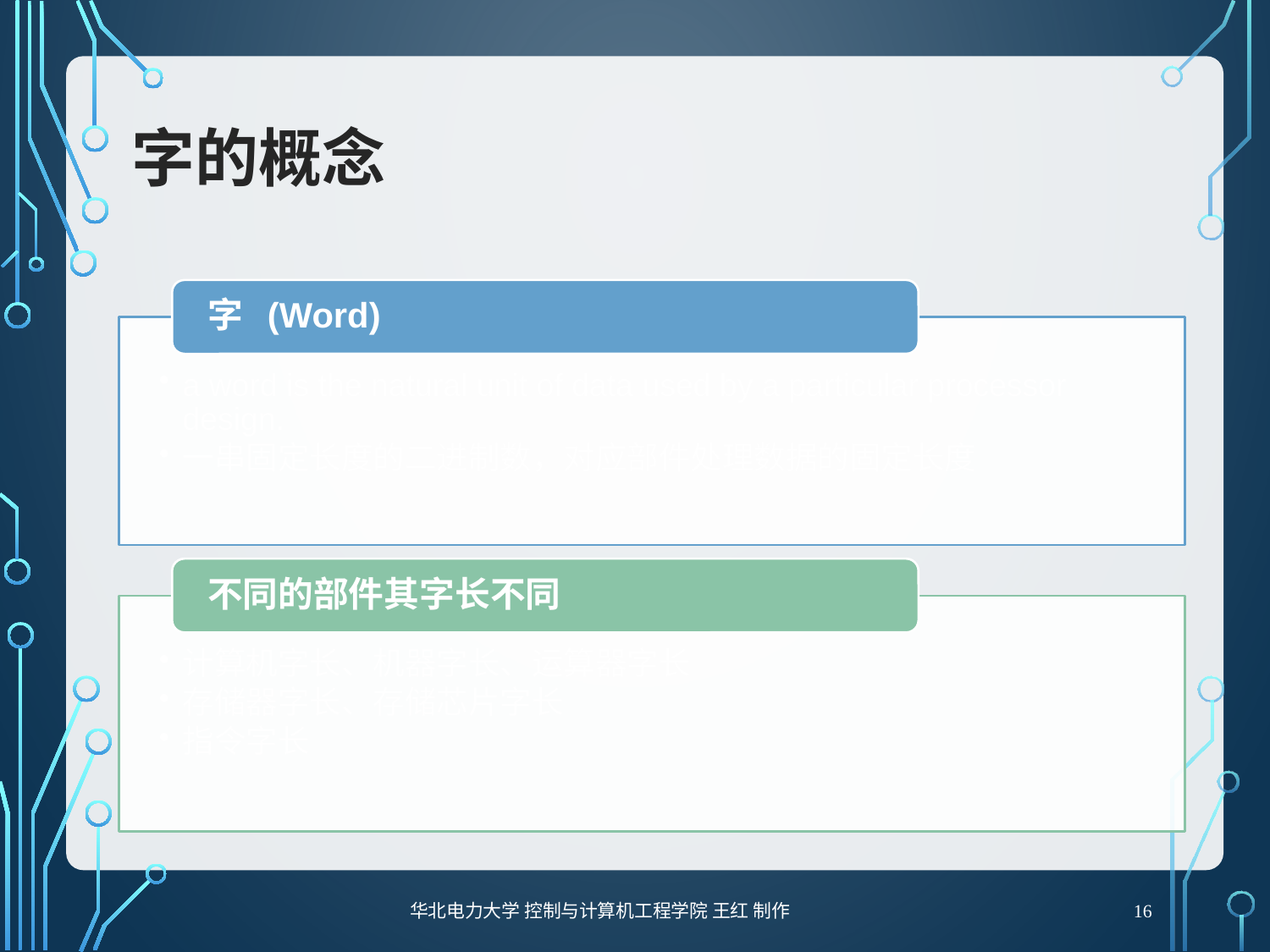

# 字的概念
a word is the natural unit of data used by a particular processor design.
一串固定长度的二进制数，对应部件处理数据的固定长度
字  (Word)
计算机字长、机器字长、运算器字长
存储器字长、存储芯片字长
指令字长
不同的部件其字长不同
16
华北电力大学 控制与计算机工程学院 王红 制作